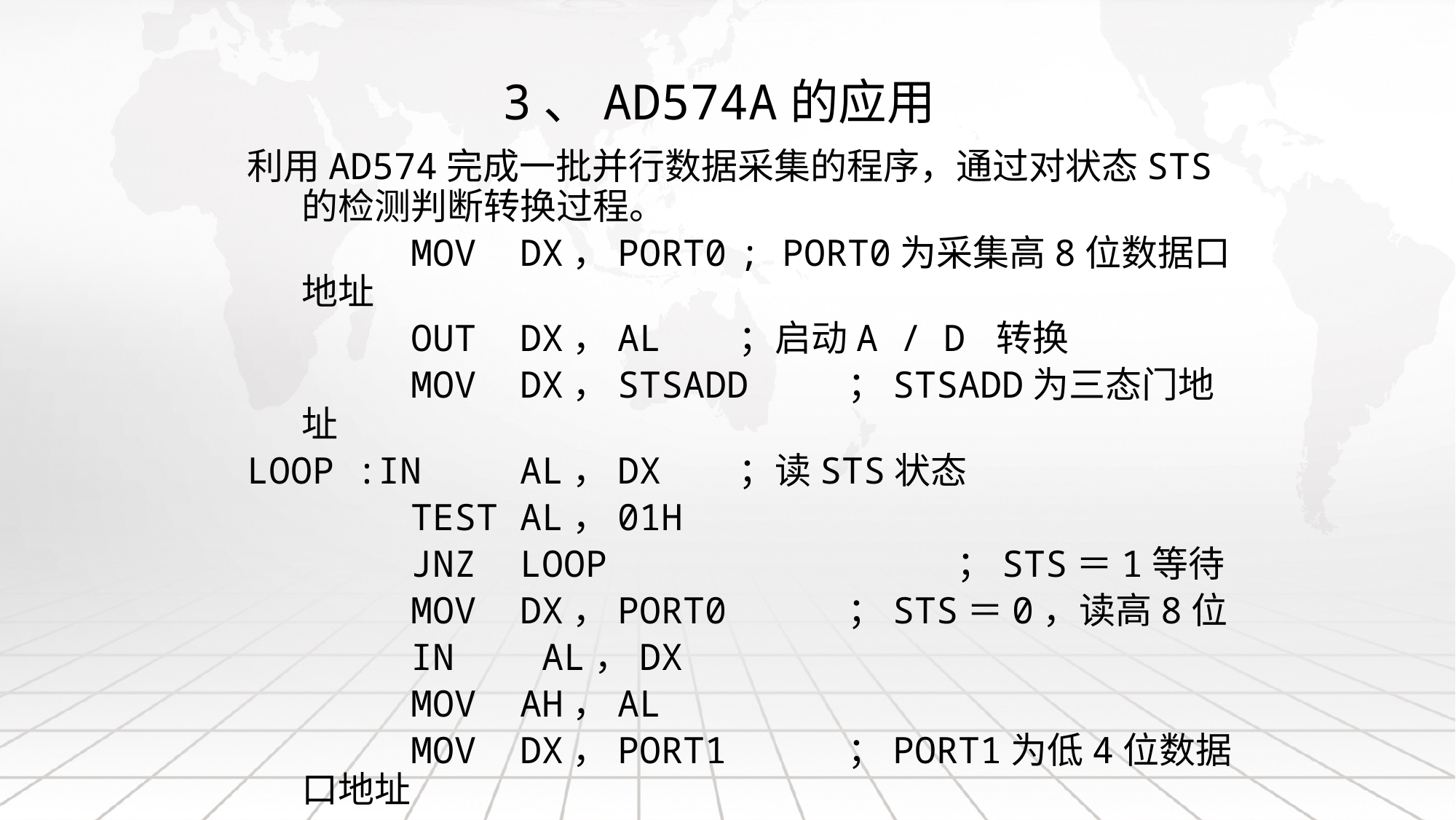

# 3、AD574A的应用
利用AD574完成一批并行数据采集的程序，通过对状态STS的检测判断转换过程。
		MOV 	DX，PORT0	; PORT0为采集高8位数据口地址
		OUT 	DX，AL	；启动A / D 转换
		MOV 	DX，STSADD	；STSADD为三态门地址
LOOP :IN 	AL，DX 	；读STS状态
		TEST	AL，01H
		JNZ 	LOOP 			；STS＝1等待
		MOV	DX，PORT0		；STS＝0，读高8位
		IN	 AL，DX
		MOV	AH，AL
		MOV	DX，PORT1		；PORT1为低4位数据口地址
      IN	AL, DX